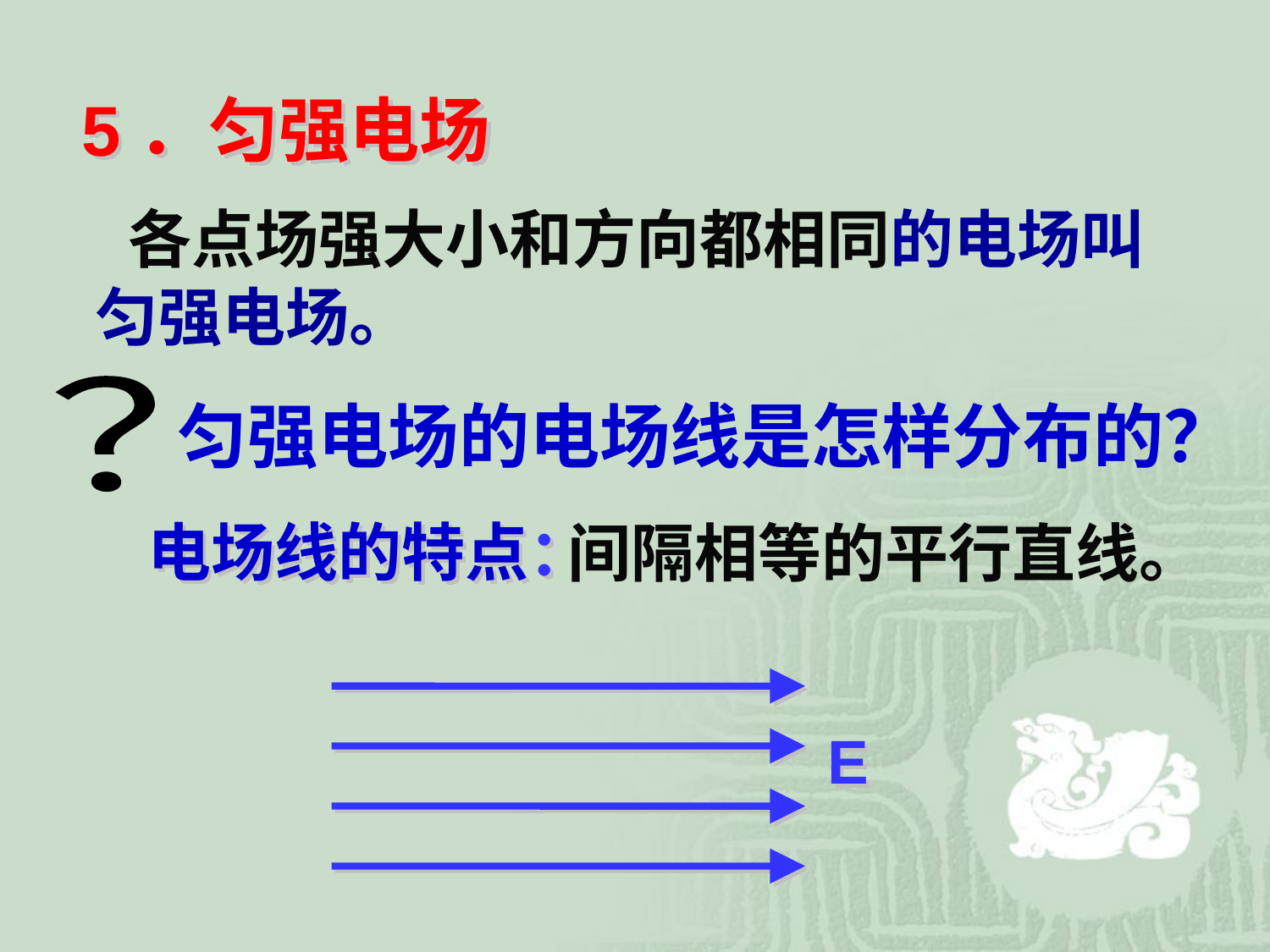

5．匀强电场
    各点场强大小和方向都相同的电场叫匀强电场。
？
匀强电场的电场线是怎样分布的？
电场线的特点：
间隔相等的平行直线。

E